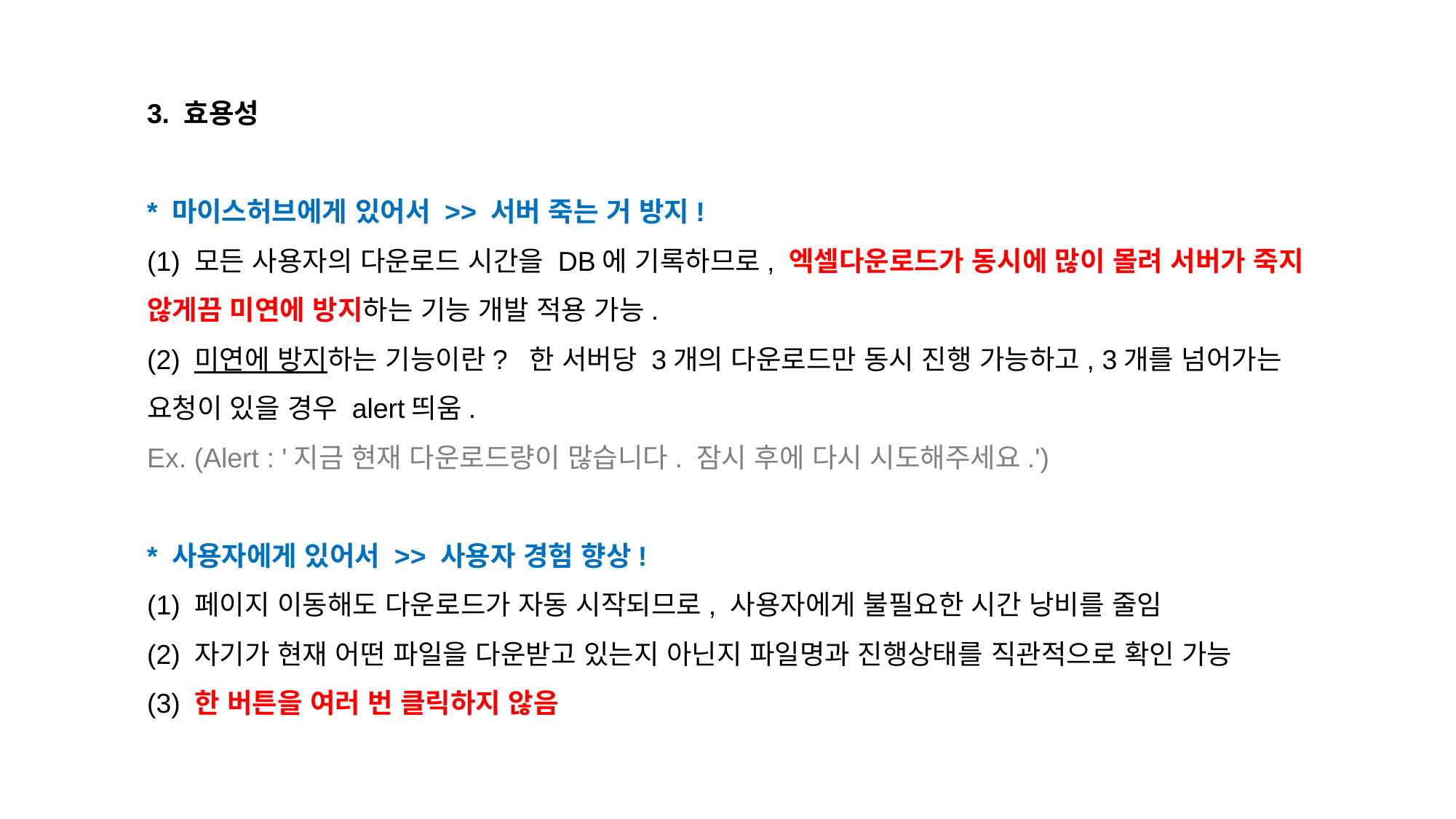

3. 효용성​

* 마이스허브에게 있어서​ >> 서버 죽는 거 방지!
(1) 모든 사용자의 다운로드 시간을 DB에 기록하므로, 엑셀다운로드가 동시에 많이 몰려 서버가 죽지 않게끔 미연에 방지하는 기능 개발 적용 가능.​
(2) 미연에 방지하는 기능이란?  한 서버당 3개의 다운로드만 동시 진행 가능하고, 3개를 넘어가는 요청이 있을 경우 alert띄움.​
Ex. (Alert : '지금 현재 다운로드량이 많습니다. 잠시 후에 다시 시도해주세요.')​
​
* 사용자에게 있어서​ >> 사용자 경험 향상!
(1) 페이지 이동해도 다운로드가 자동 시작되므로, 사용자에게 불필요한 시간 낭비를 줄임​
(2) 자기가 현재 어떤 파일을 다운받고 있는지 아닌지 파일명과 진행상태를 직관적으로 확인 가능
(3) 한 버튼을 여러 번 클릭하지 않음